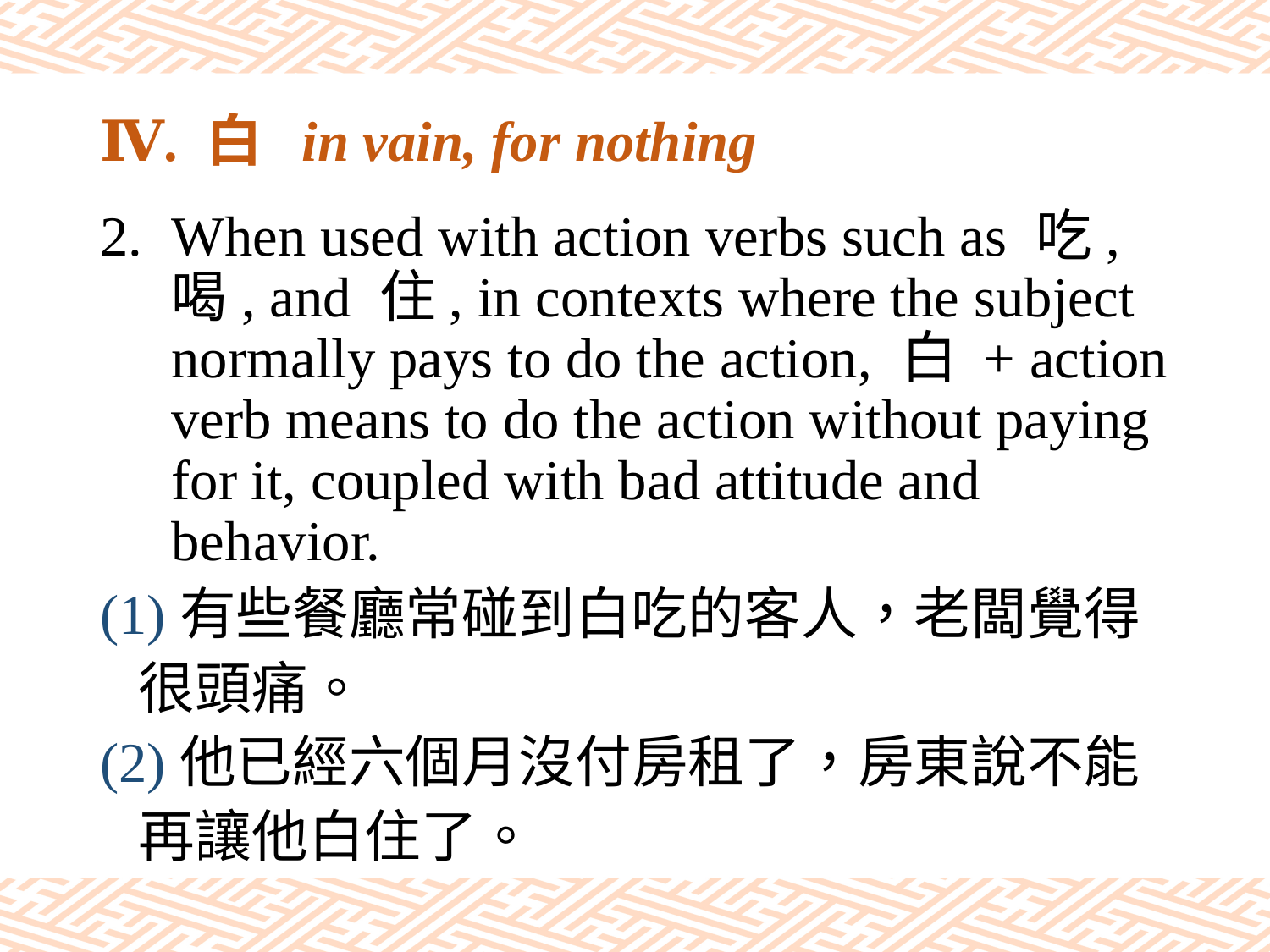

# Ⅳ. 白  in vain, for nothing
When used with action verbs such as 吃, 喝, and 住, in contexts where the subject normally pays to do the action, 白 + action verb means to do the action without paying for it, coupled with bad attitude and behavior.
(1)有些餐廳常碰到白吃的客人，老闆覺得
  很頭痛。
(2)他已經六個月沒付房租了，房東說不能
  再讓他白住了。